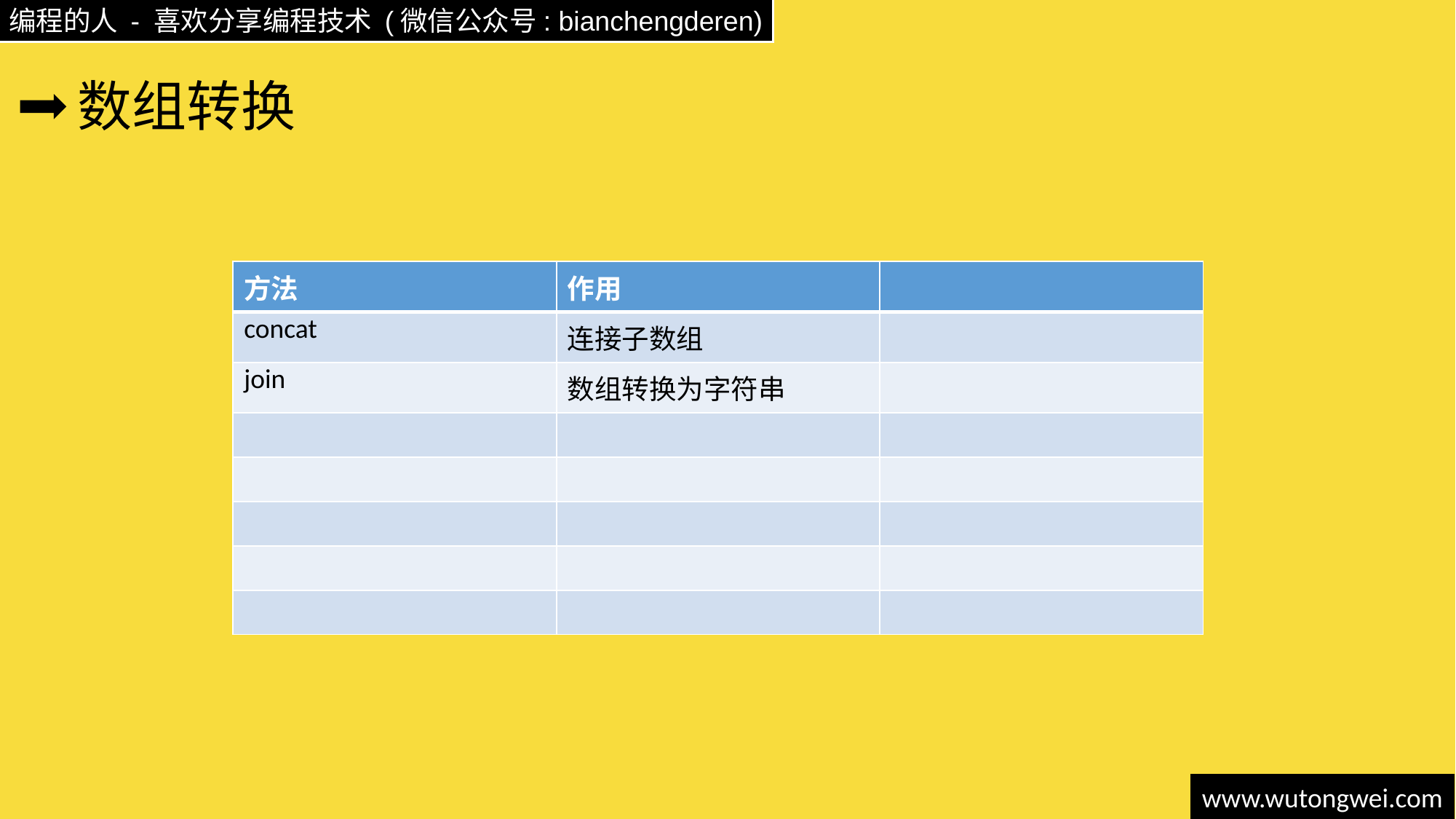

# 数组转换
| 方法 | 作用 |  |
| --- | --- | --- |
| concat | 连接子数组 |  |
| join | 数组转换为字符串 |  |
|  |  |  |
|  |  |  |
|  |  |  |
|  |  |  |
|  |  |  |